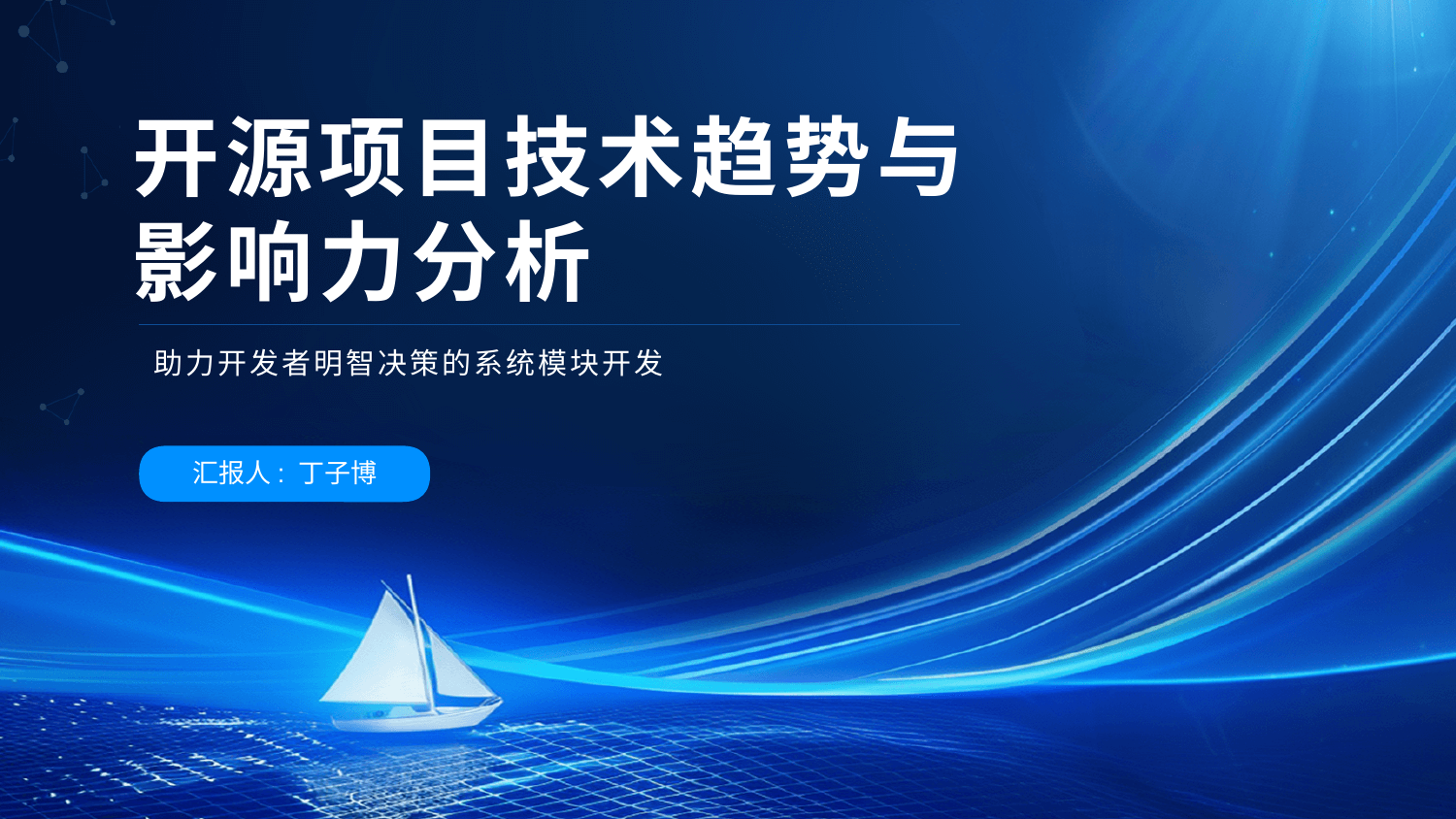

开源项目技术趋势与影响力分析

助力开发者明智决策的系统模块开发
汇报人: 丁子博